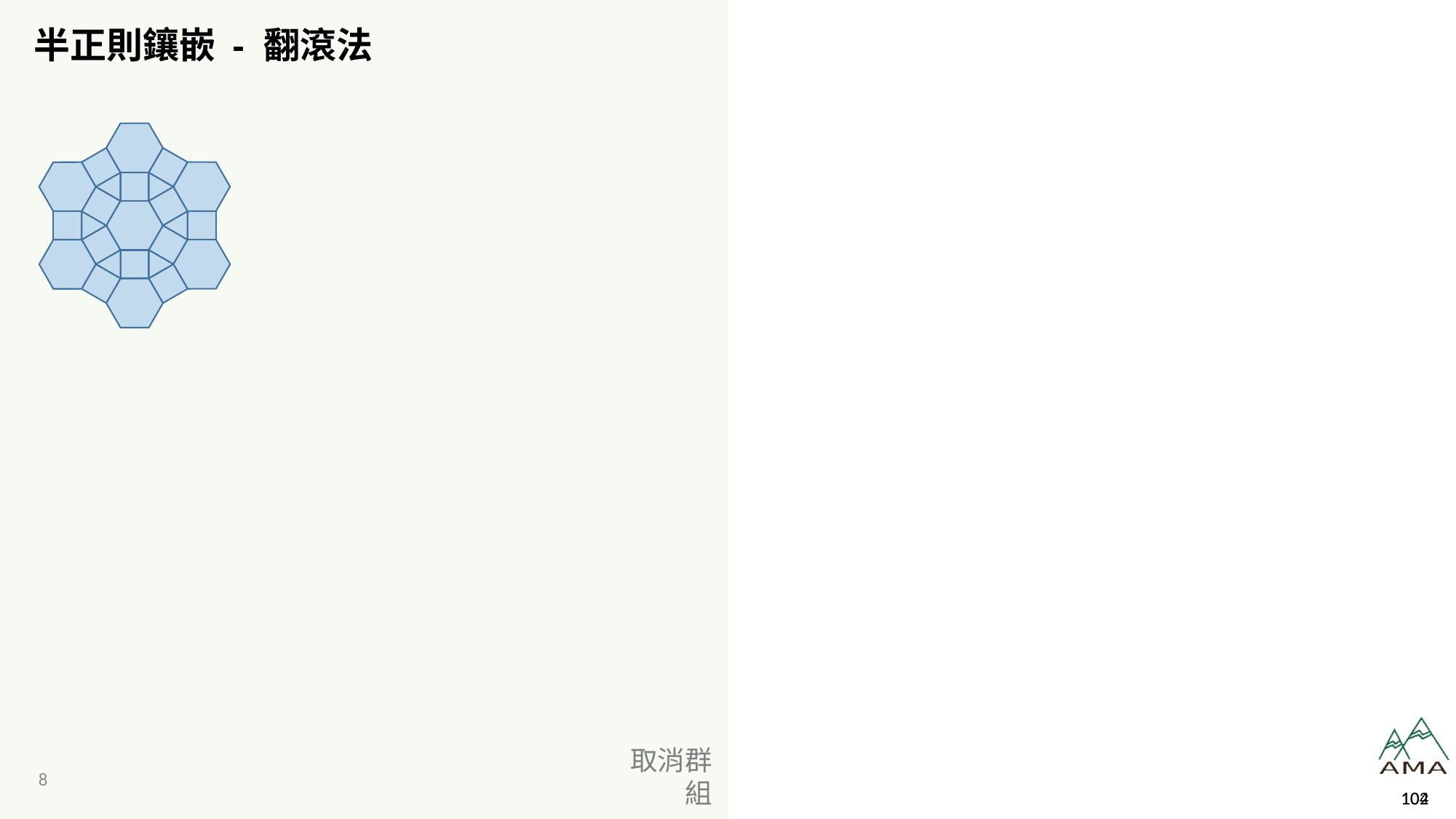

# 半正則鑲嵌 - 翻滾法

取消群組
102
104